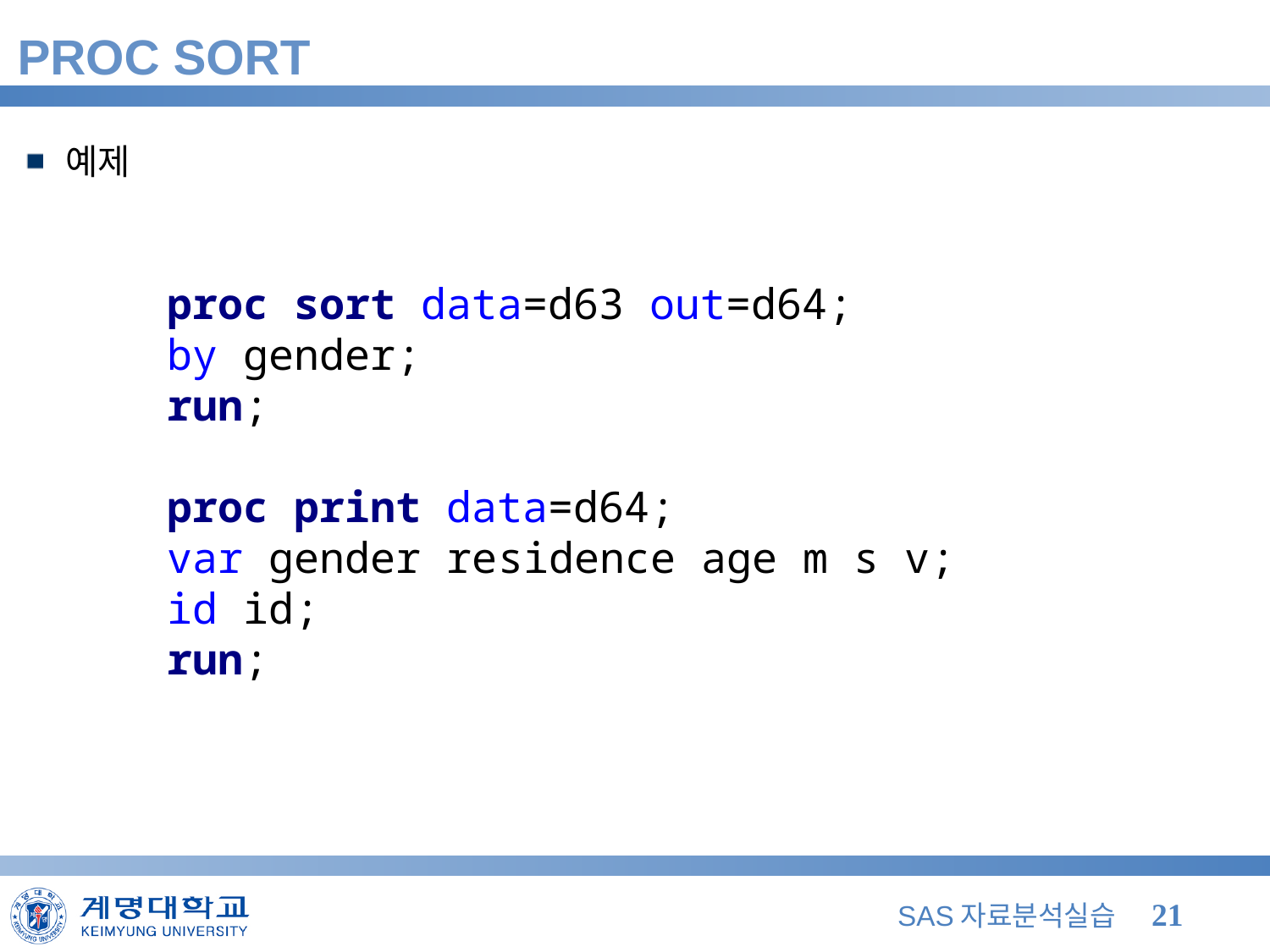

# PROC SORT
예제
proc sort data=d63 out=d64;
by gender;
run;

proc print data=d64;
var gender residence age m s v;
id id;
run;